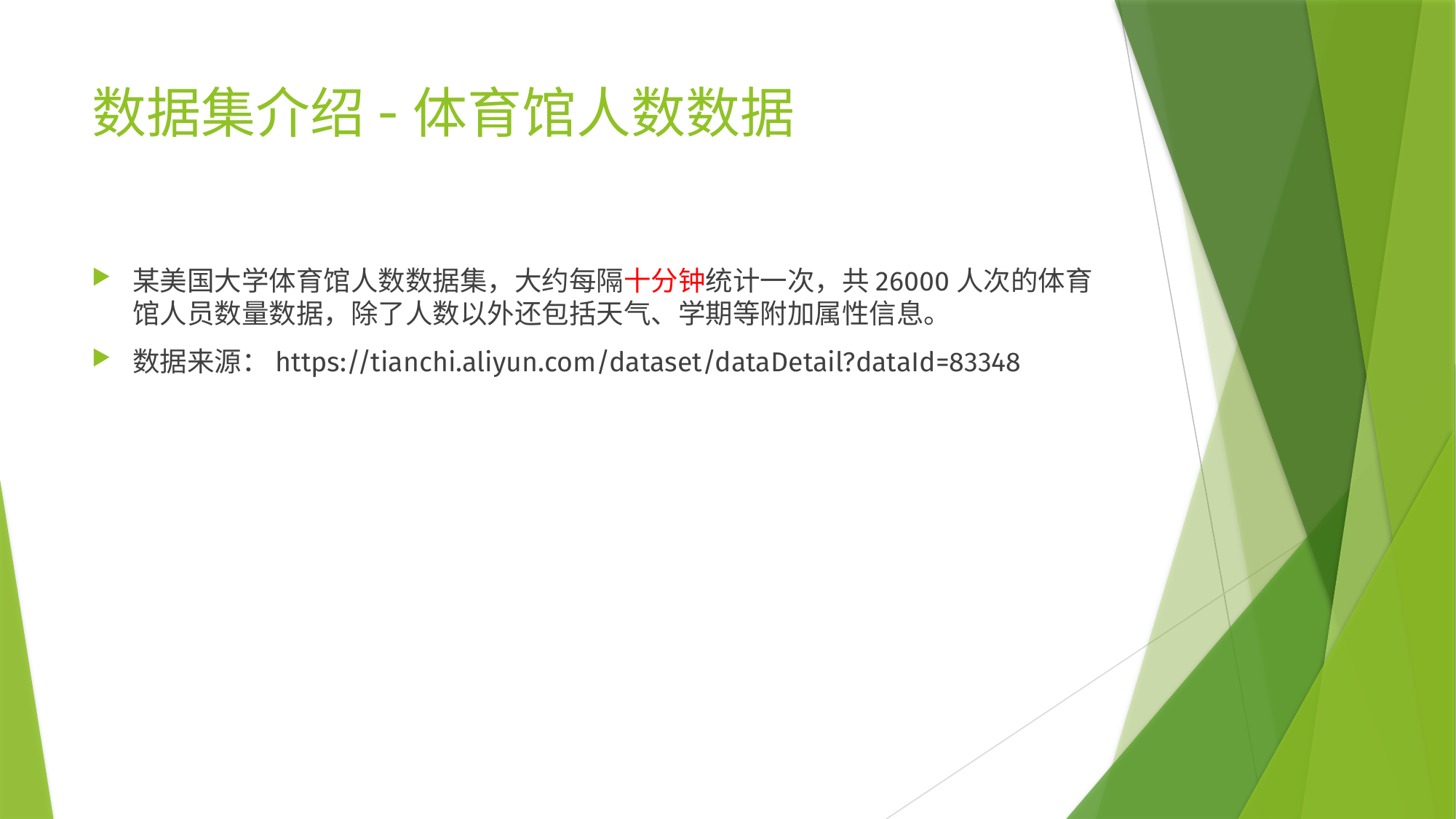

# 数据集介绍-体育馆人数数据
某美国大学体育馆人数数据集，大约每隔十分钟统计一次，共26000人次的体育馆人员数量数据，除了人数以外还包括天气、学期等附加属性信息。
数据来源：https://tianchi.aliyun.com/dataset/dataDetail?dataId=83348